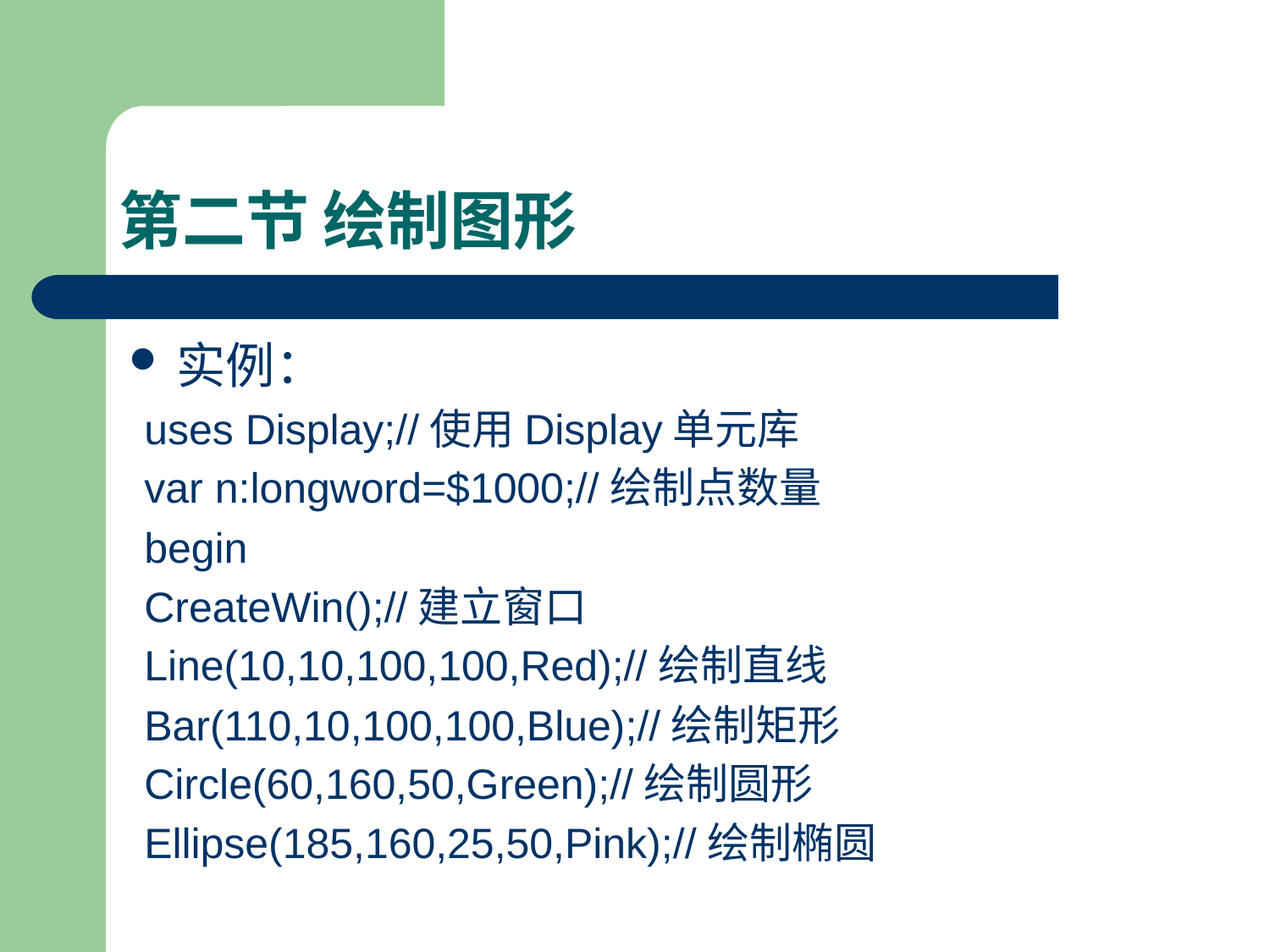

# 第二节 绘制图形
实例：
uses Display;//使用Display单元库
var n:longword=$1000;//绘制点数量
begin
CreateWin();//建立窗口
Line(10,10,100,100,Red);//绘制直线
Bar(110,10,100,100,Blue);//绘制矩形
Circle(60,160,50,Green);//绘制圆形
Ellipse(185,160,25,50,Pink);//绘制椭圆